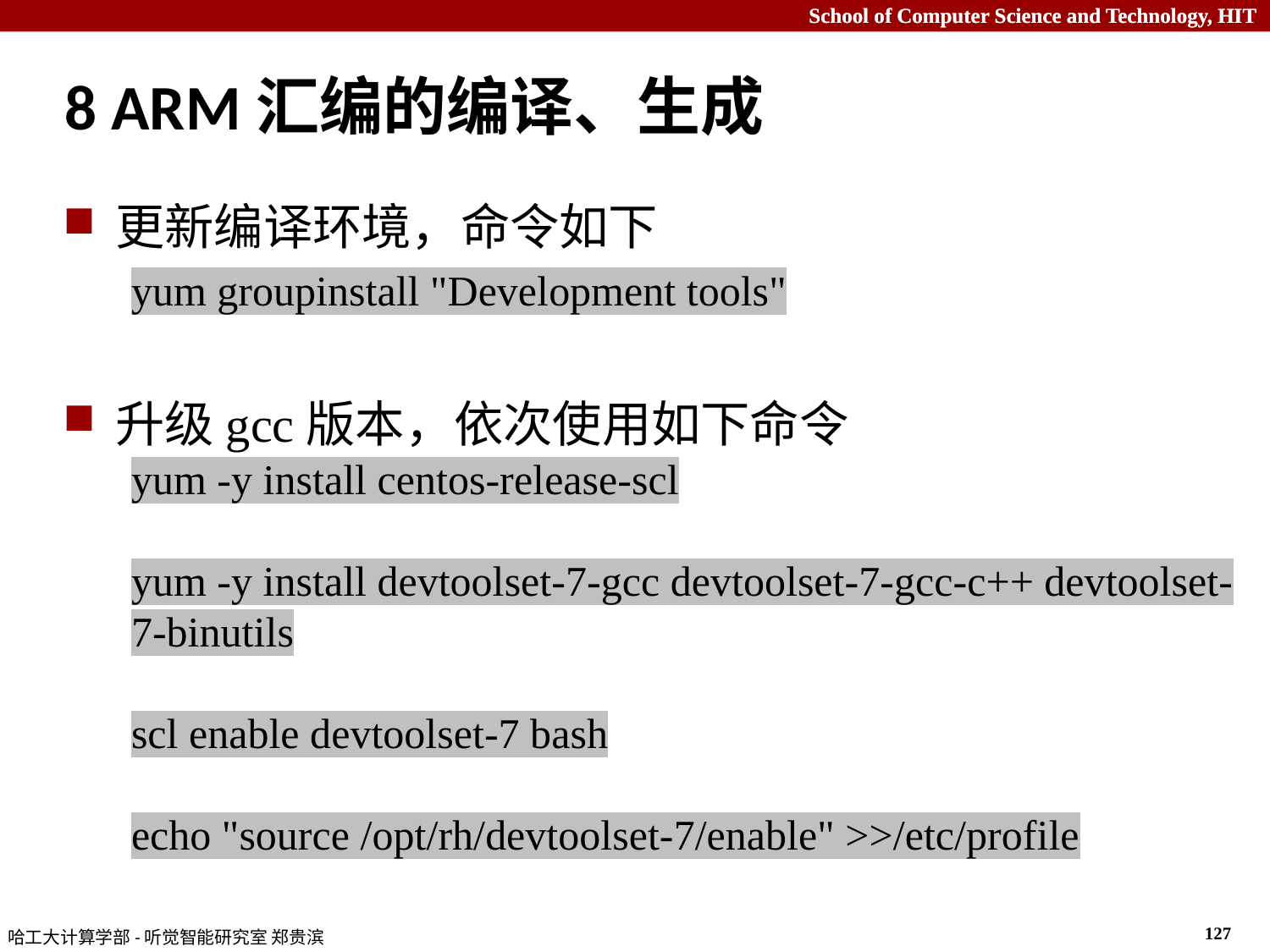

# 8 ARM汇编的编译、生成
更新编译环境，命令如下
yum groupinstall "Development tools"

升级gcc版本，依次使用如下命令
yum -y install centos-release-scl

yum -y install devtoolset-7-gcc devtoolset-7-gcc-c++ devtoolset-7-binutils

scl enable devtoolset-7 bash

echo "source /opt/rh/devtoolset-7/enable" >>/etc/profile